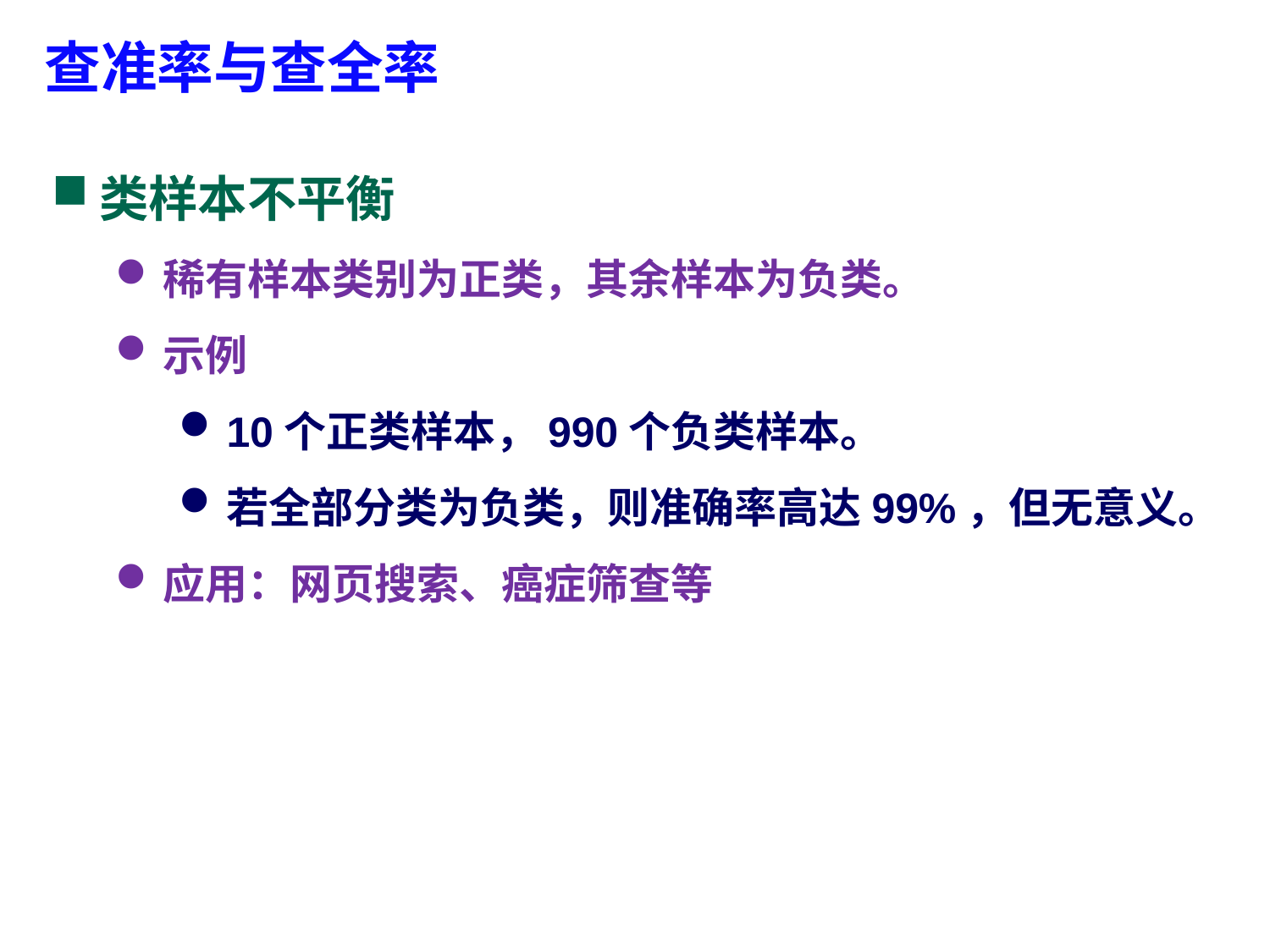

查准率与查全率
类样本不平衡
稀有样本类别为正类，其余样本为负类。
示例
10个正类样本，990个负类样本。
若全部分类为负类，则准确率高达99%，但无意义。
应用：网页搜索、癌症筛查等